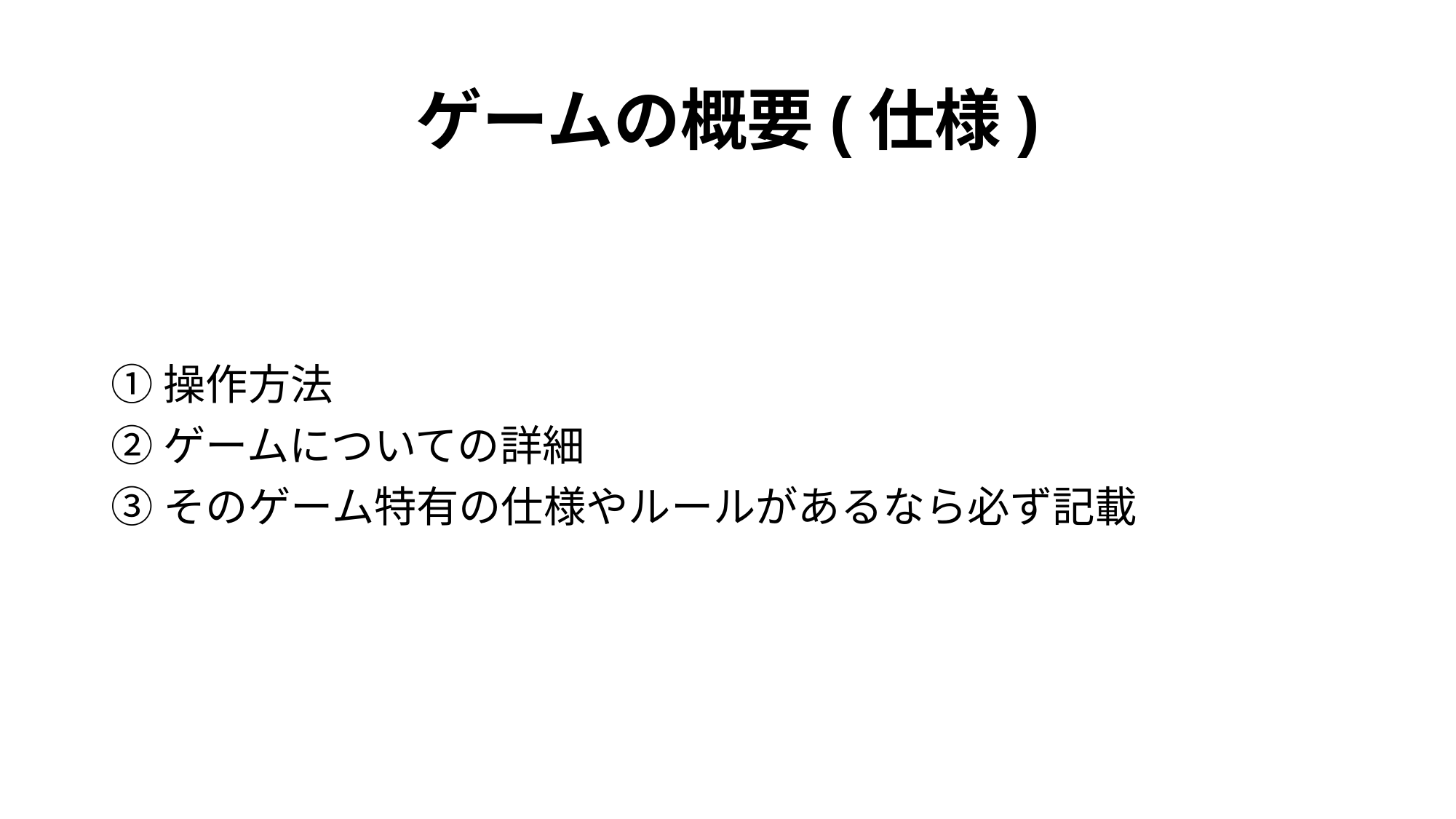

# ゲームの概要(仕様)
①操作方法
②ゲームについての詳細
③そのゲーム特有の仕様やルールがあるなら必ず記載